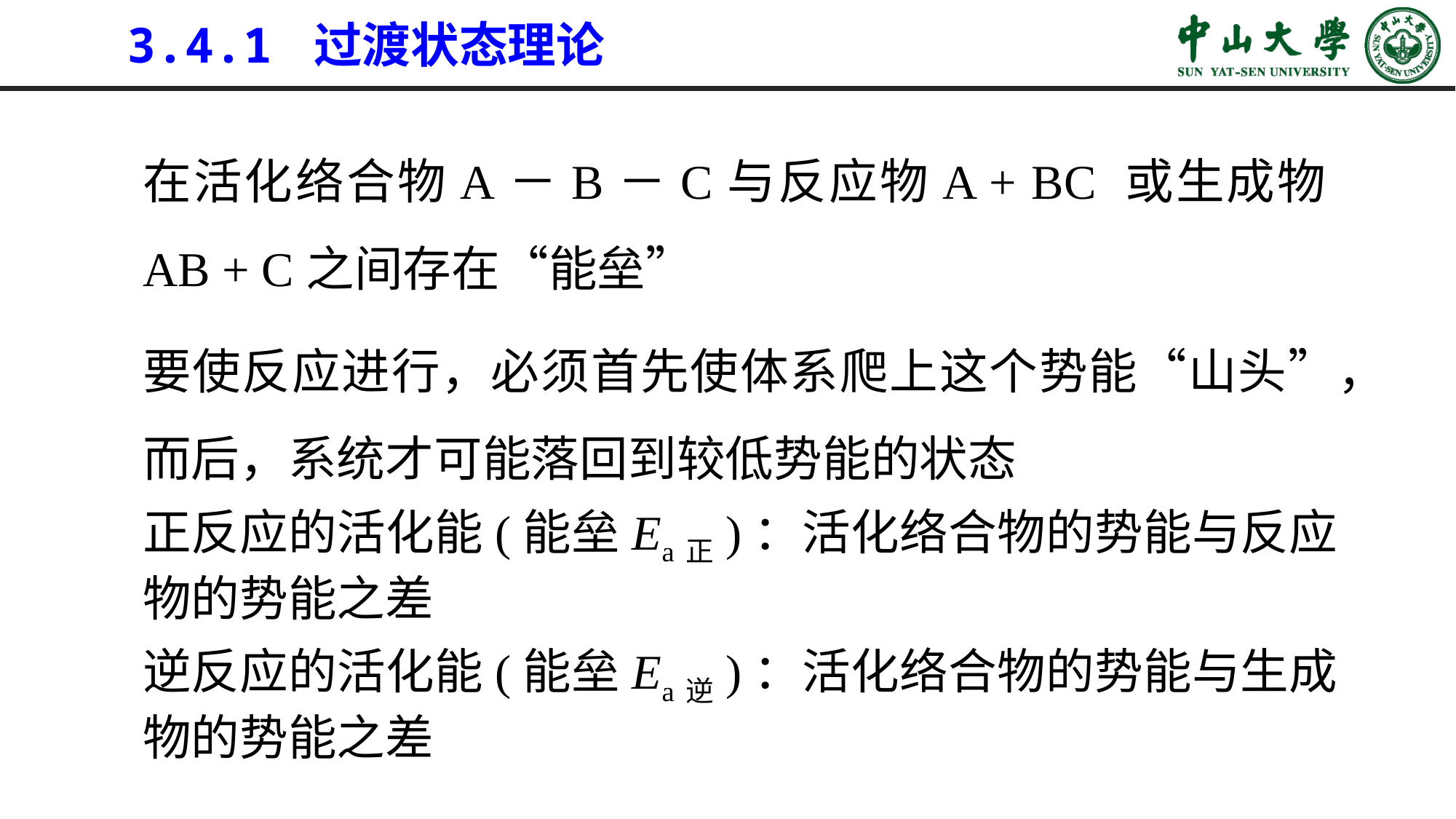

# 3.4.1 过渡状态理论
在活化络合物A－B－C与反应物A + BC 或生成物AB + C之间存在“能垒”
要使反应进行，必须首先使体系爬上这个势能“山头”，而后，系统才可能落回到较低势能的状态
正反应的活化能(能垒Ea正)：活化络合物的势能与反应物的势能之差
逆反应的活化能(能垒Ea逆)：活化络合物的势能与生成物的势能之差